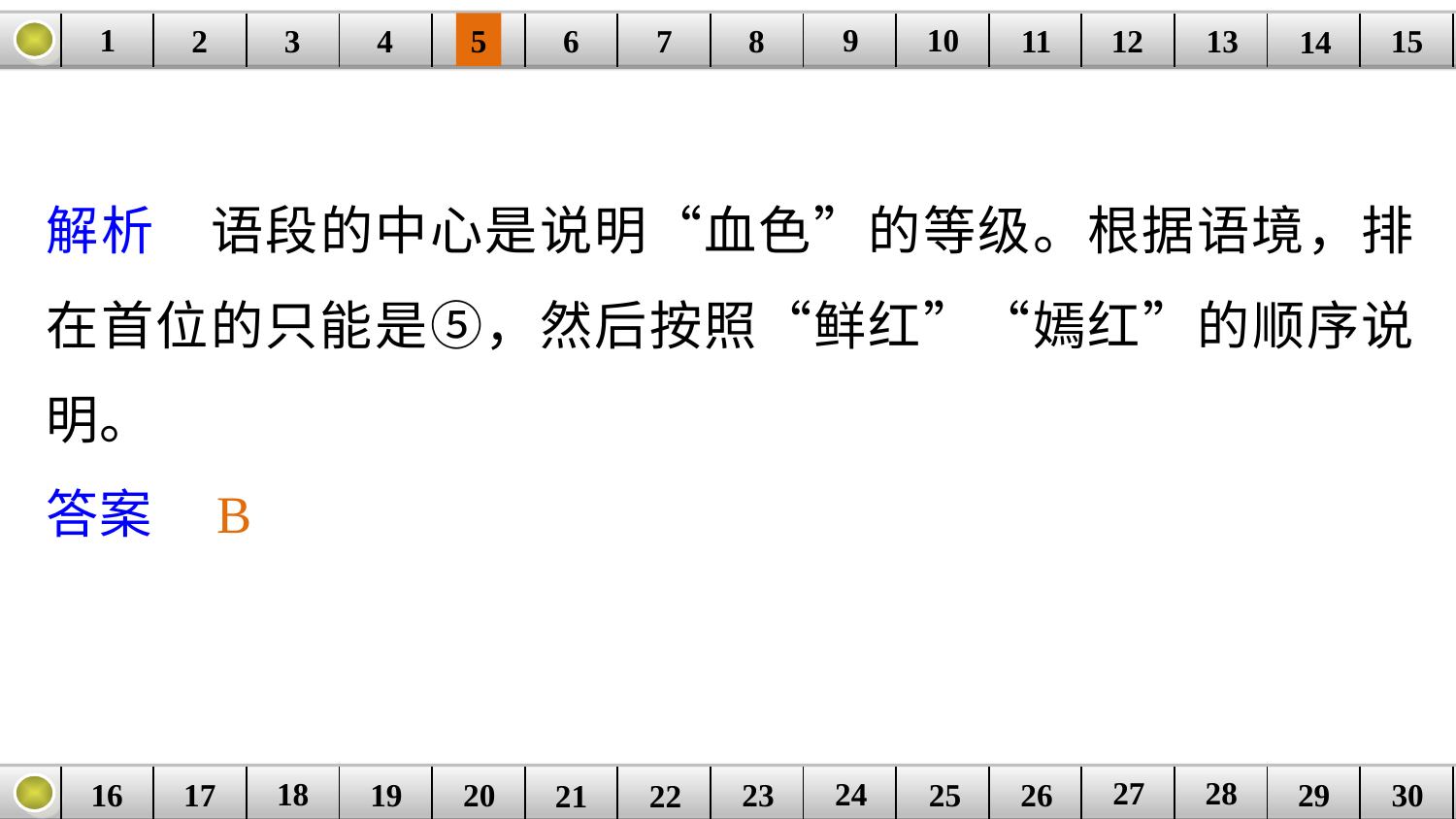

9
10
1
3
4
5
6
8
11
2
12
15
|  |  |  |  |  |  |  |  |  |  |  |  |  |  |  |
| --- | --- | --- | --- | --- | --- | --- | --- | --- | --- | --- | --- | --- | --- | --- |
7
13
14

解析　语段的中心是说明“血色”的等级。根据语境，排在首位的只能是⑤，然后按照“鲜红”“嫣红”的顺序说明。
答案　B

27
28
18
24
16
25
26
30
|  |  |  |  |  |  |  |  |  |  |  |  |  |  |  |
| --- | --- | --- | --- | --- | --- | --- | --- | --- | --- | --- | --- | --- | --- | --- |
23
17
19
20
29
21
22